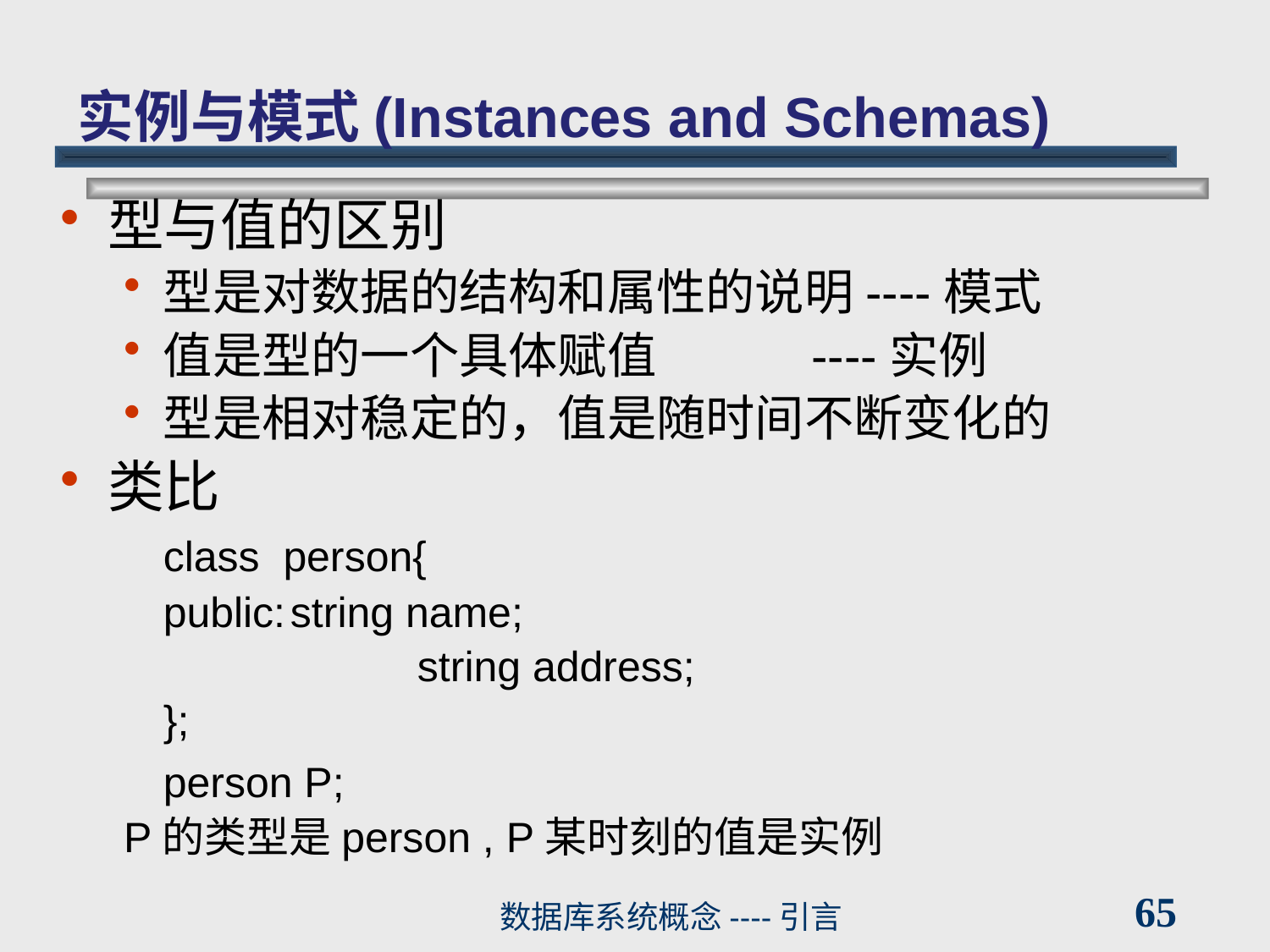

# 实例与模式(Instances and Schemas)
型与值的区别
型是对数据的结构和属性的说明----模式
值是型的一个具体赋值             ----实例
型是相对稳定的，值是随时间不断变化的
类比
	class  person{
	public:	string name;
			string address;
	};
	person P;
P的类型是person , P某时刻的值是实例
65
数据库系统概念----引言